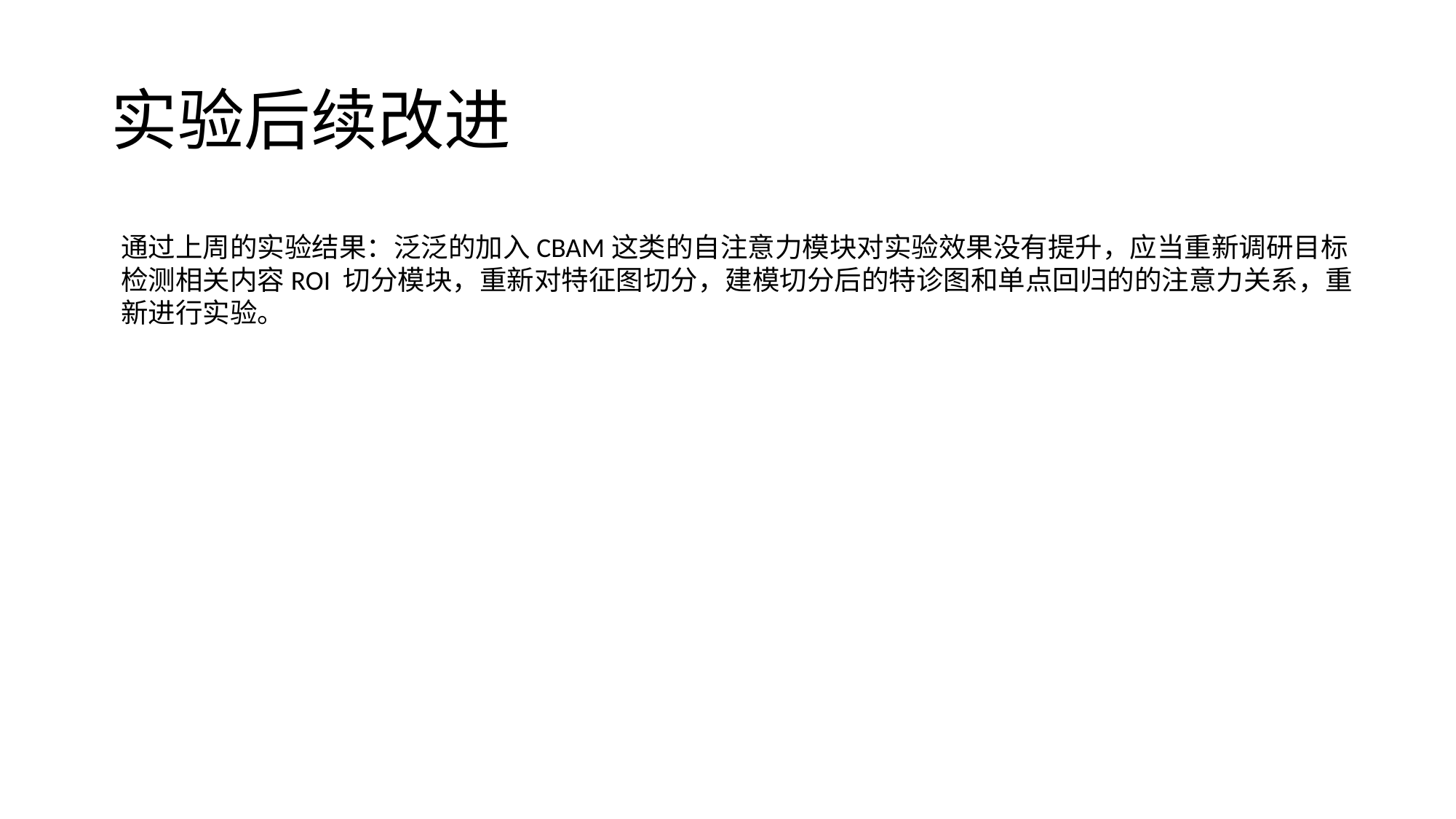

# 实验后续改进
通过上周的实验结果：泛泛的加入CBAM这类的自注意力模块对实验效果没有提升，应当重新调研目标检测相关内容ROI 切分模块，重新对特征图切分，建模切分后的特诊图和单点回归的的注意力关系，重新进行实验。